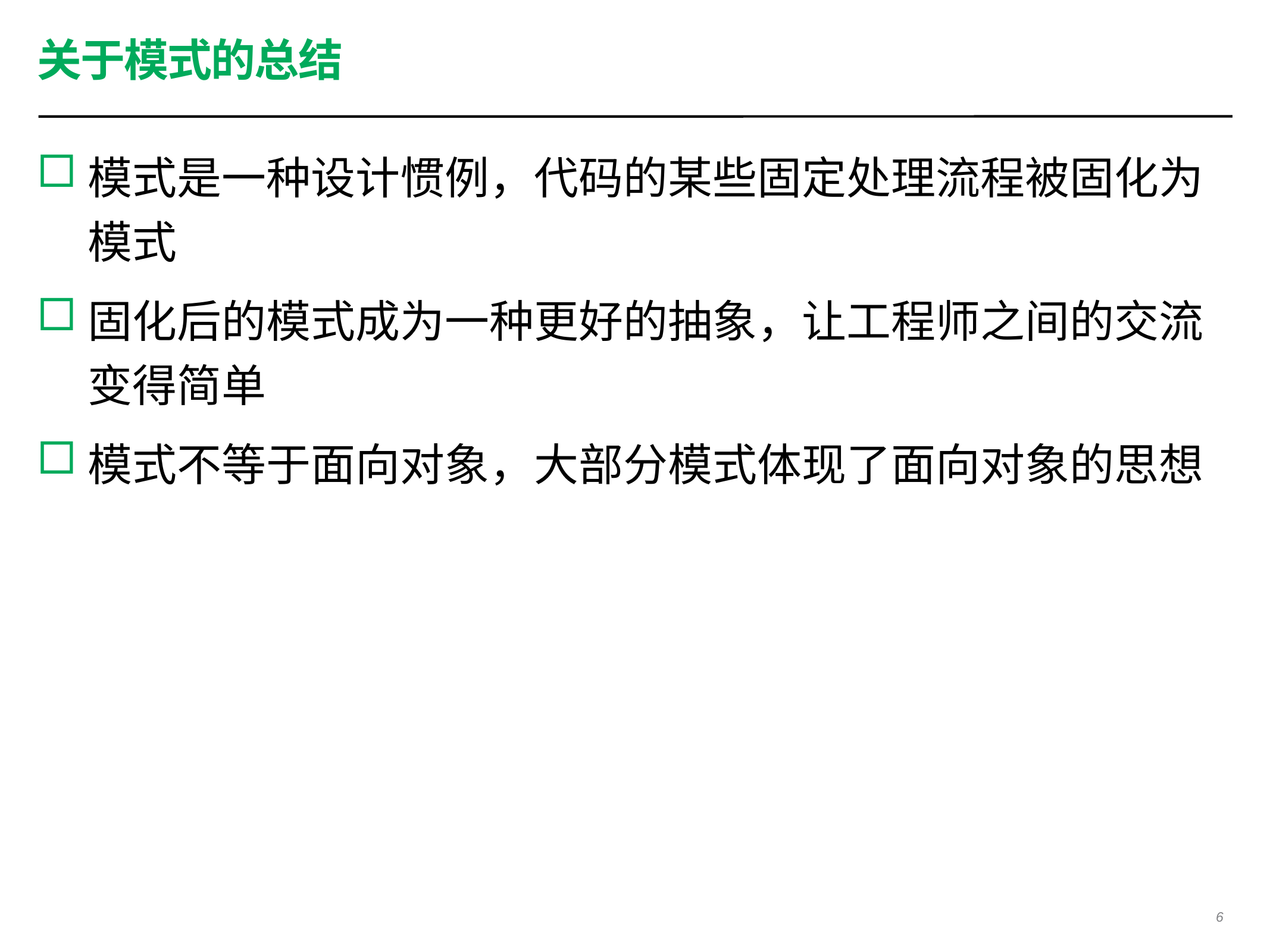

# 关于模式的总结
模式是一种设计惯例，代码的某些固定处理流程被固化为模式
固化后的模式成为一种更好的抽象，让工程师之间的交流变得简单
模式不等于面向对象，大部分模式体现了面向对象的思想

6